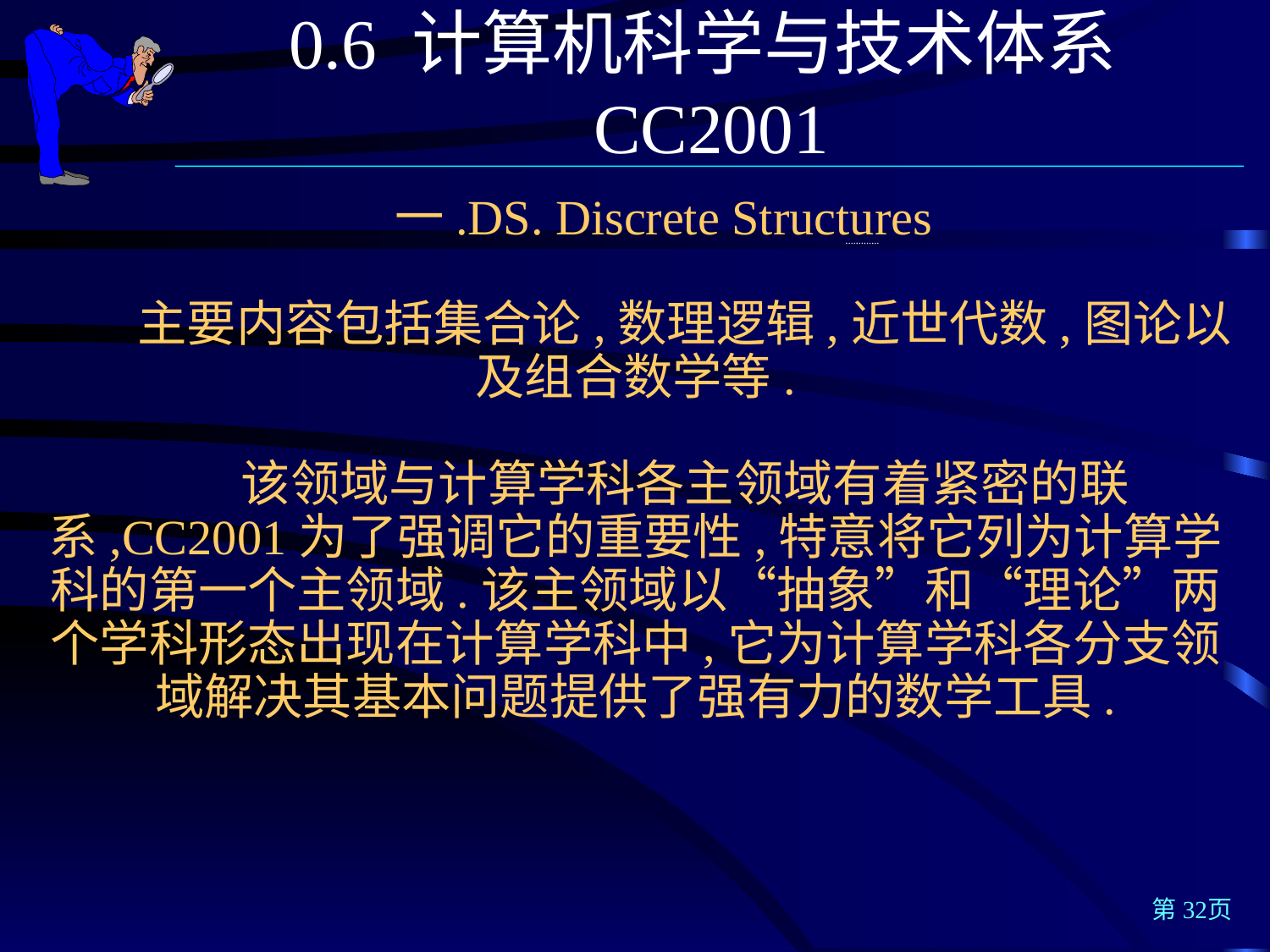

0.6 计算机科学与技术体系CC2001
    一.DS. Discrete Structures
　
　　主要内容包括集合论,数理逻辑,近世代数,图论以及组合数学等.
　　
　　该领域与计算学科各主领域有着紧密的联系,CC2001为了强调它的重要性,特意将它列为计算学科的第一个主领域.该主领域以“抽象”和“理论”两个学科形态出现在计算学科中,它为计算学科各分支领域解决其基本问题提供了强有力的数学工具.

第32页